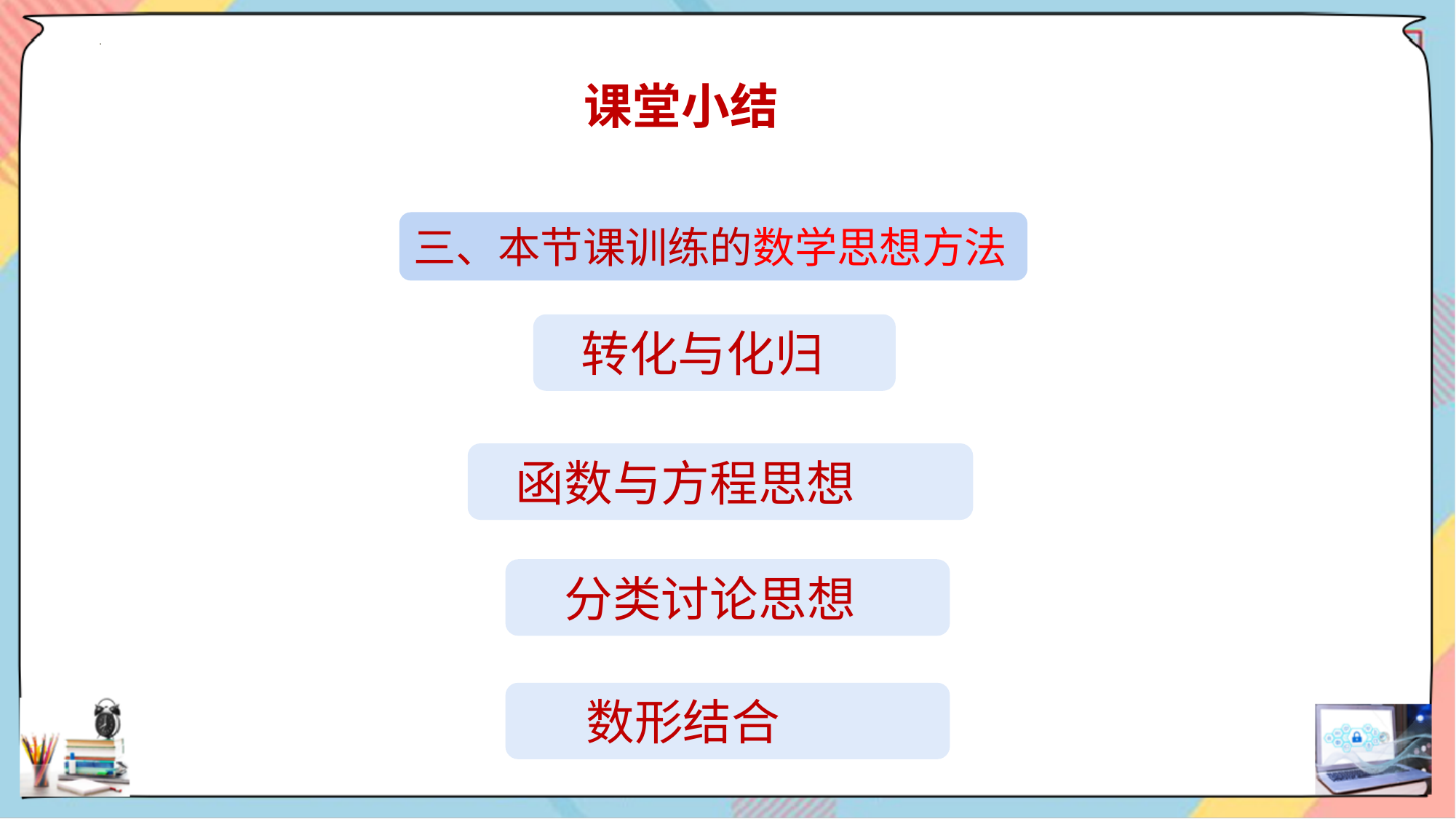

课堂小结
三、本节课训练的数学思想方法
  转化与化归
  函数与方程思想
   分类讨论思想
     数形结合